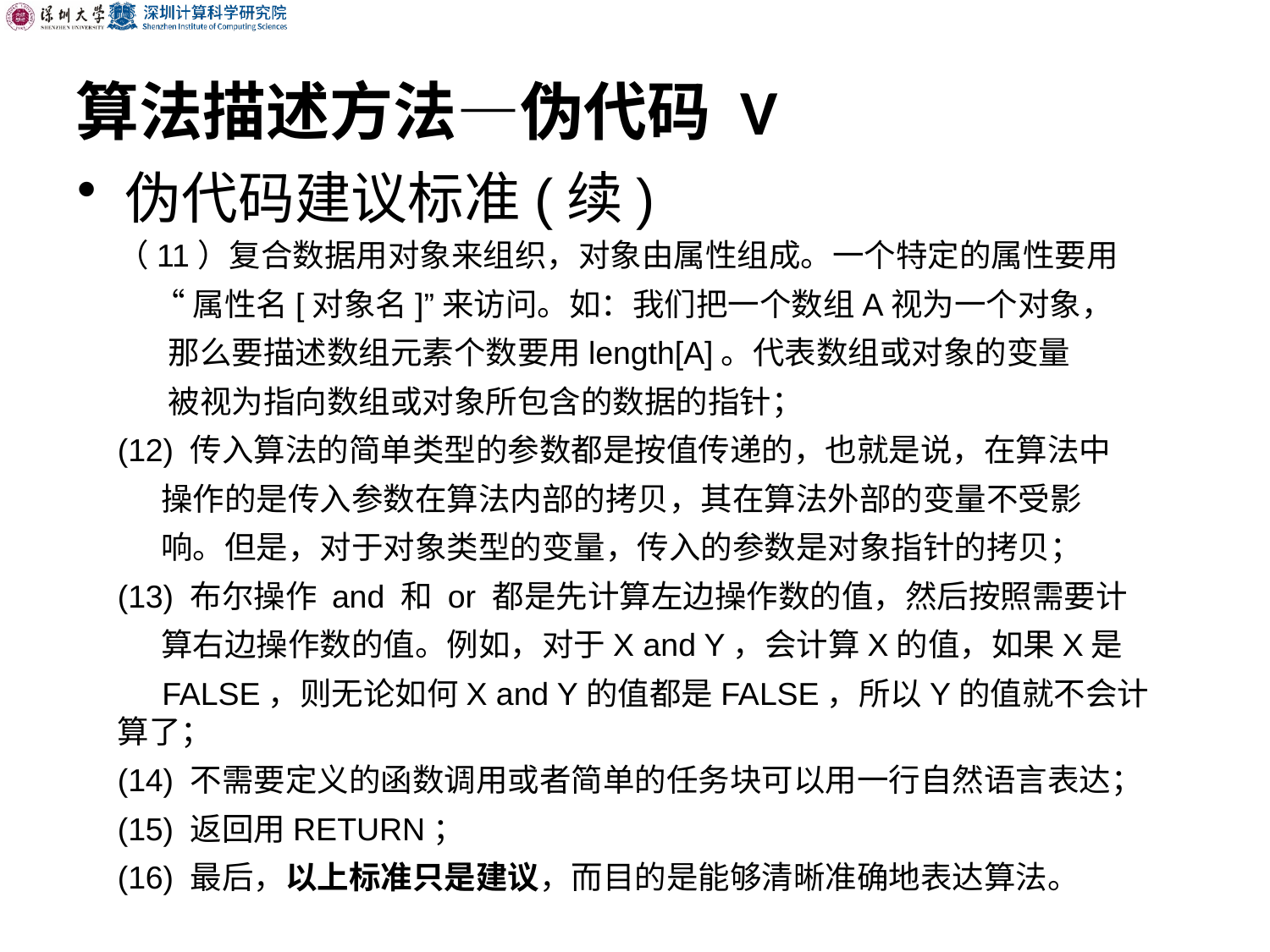

算法描述方法—伪代码 V
伪代码建议标准(续)
（11）复合数据用对象来组织，对象由属性组成。一个特定的属性要用
     “属性名[对象名]”来访问。如：我们把一个数组A视为一个对象，
      那么要描述数组元素个数要用length[A]。代表数组或对象的变量
      被视为指向数组或对象所包含的数据的指针；
(12) 传入算法的简单类型的参数都是按值传递的，也就是说，在算法中
     操作的是传入参数在算法内部的拷贝，其在算法外部的变量不受影
     响。但是，对于对象类型的变量，传入的参数是对象指针的拷贝；
(13) 布尔操作 and 和 or 都是先计算左边操作数的值，然后按照需要计
     算右边操作数的值。例如，对于X and Y，会计算X的值，如果X是
     FALSE，则无论如何X and Y的值都是FALSE，所以Y的值就不会计算了；
(14) 不需要定义的函数调用或者简单的任务块可以用一行自然语言表达；
(15) 返回用RETURN；
(16) 最后，以上标准只是建议，而目的是能够清晰准确地表达算法。